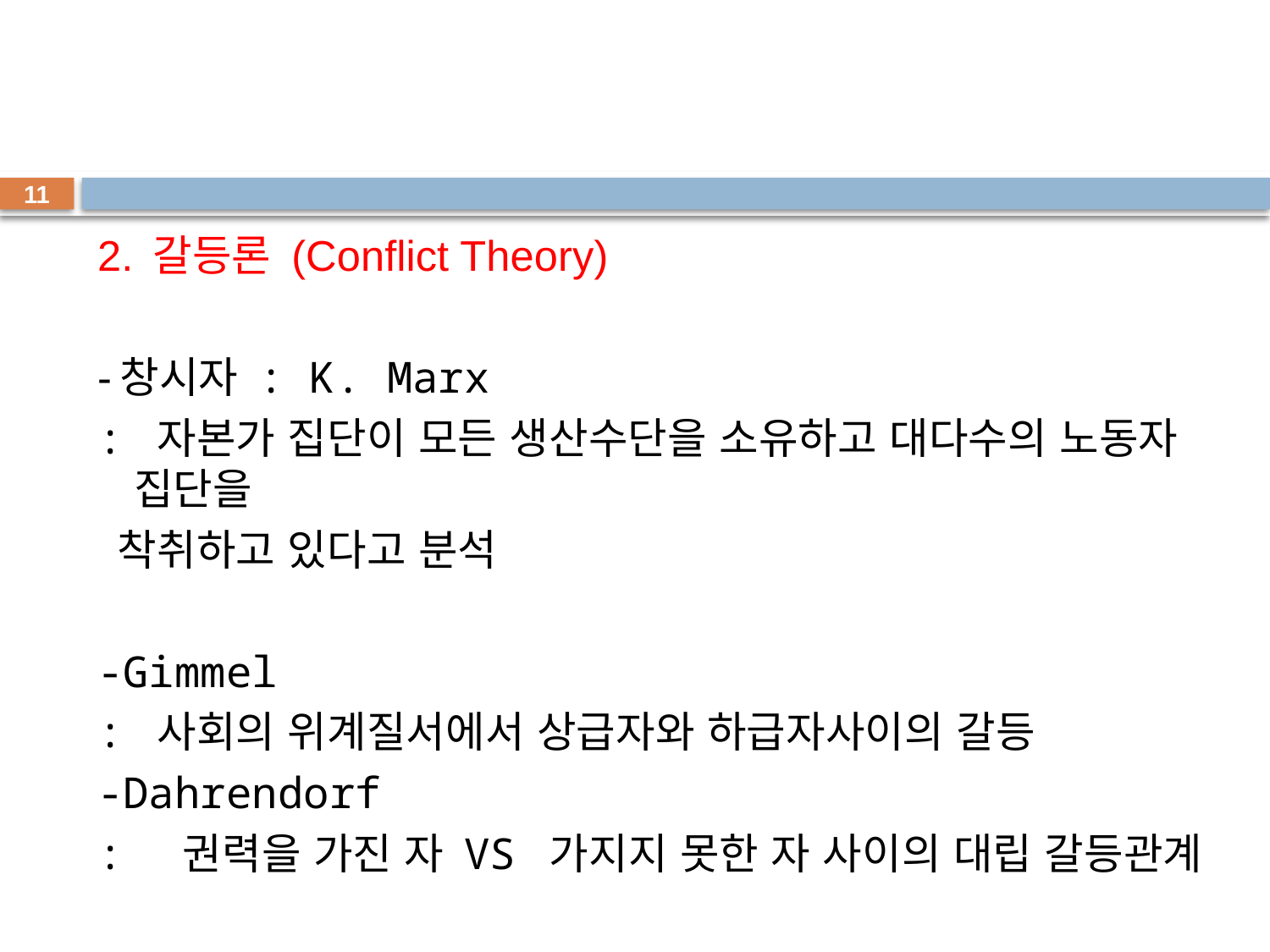

#
11
2. 갈등론 (Conflict Theory)

-창시자 : K. Marx
: 자본가 집단이 모든 생산수단을 소유하고 대다수의 노동자 집단을
 착취하고 있다고 분석

-Gimmel
: 사회의 위계질서에서 상급자와 하급자사이의 갈등
-Dahrendorf
:  권력을 가진 자 VS 가지지 못한 자 사이의 대립 갈등관계